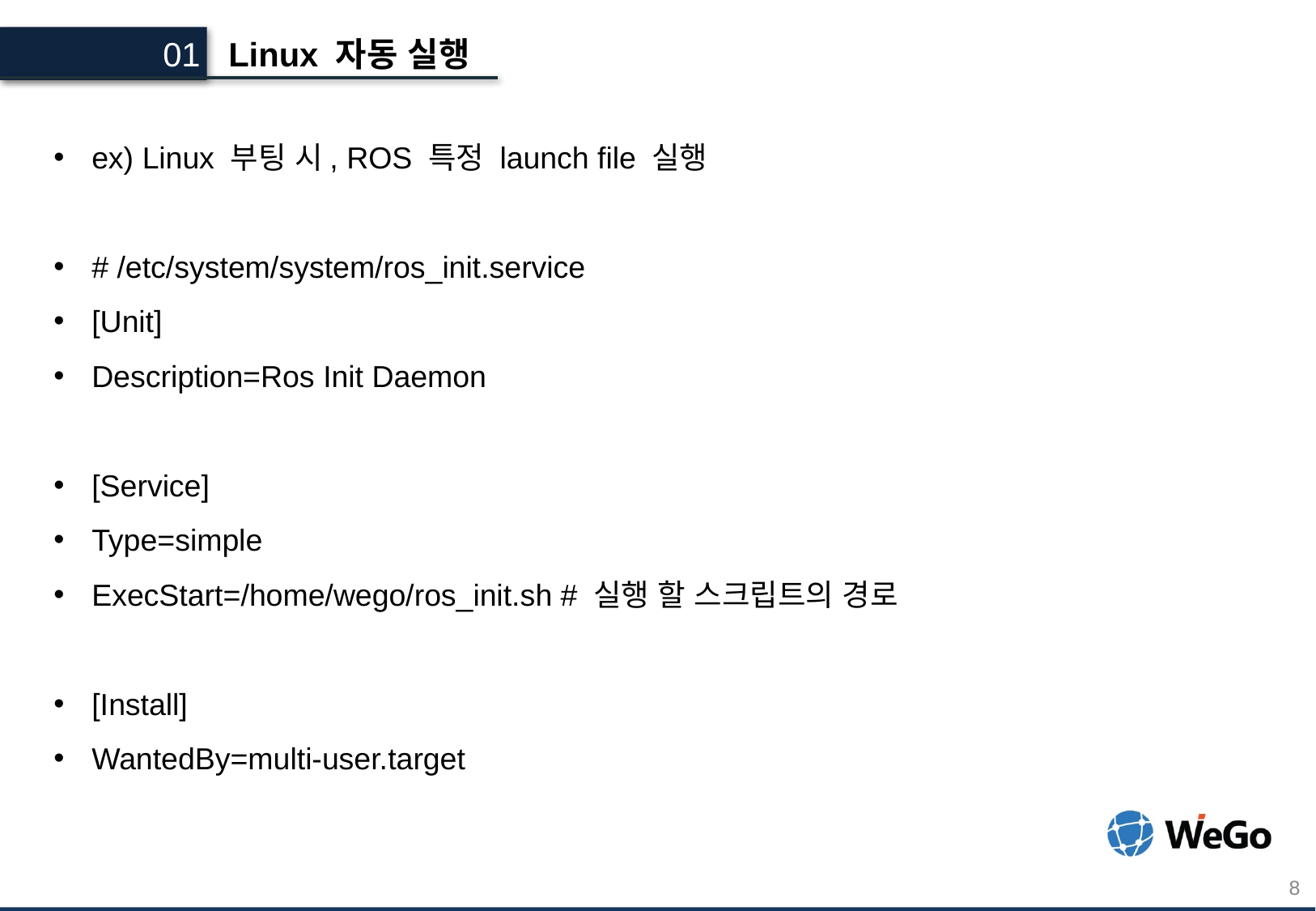

Linux 자동 실행

01.
ex) Linux 부팅 시, ROS 특정 launch file 실행

# /etc/system/system/ros_init.service
[Unit]
Description=Ros Init Daemon

[Service]
Type=simple
ExecStart=/home/wego/ros_init.sh # 실행 할 스크립트의 경로

[Install]
WantedBy=multi-user.target
8